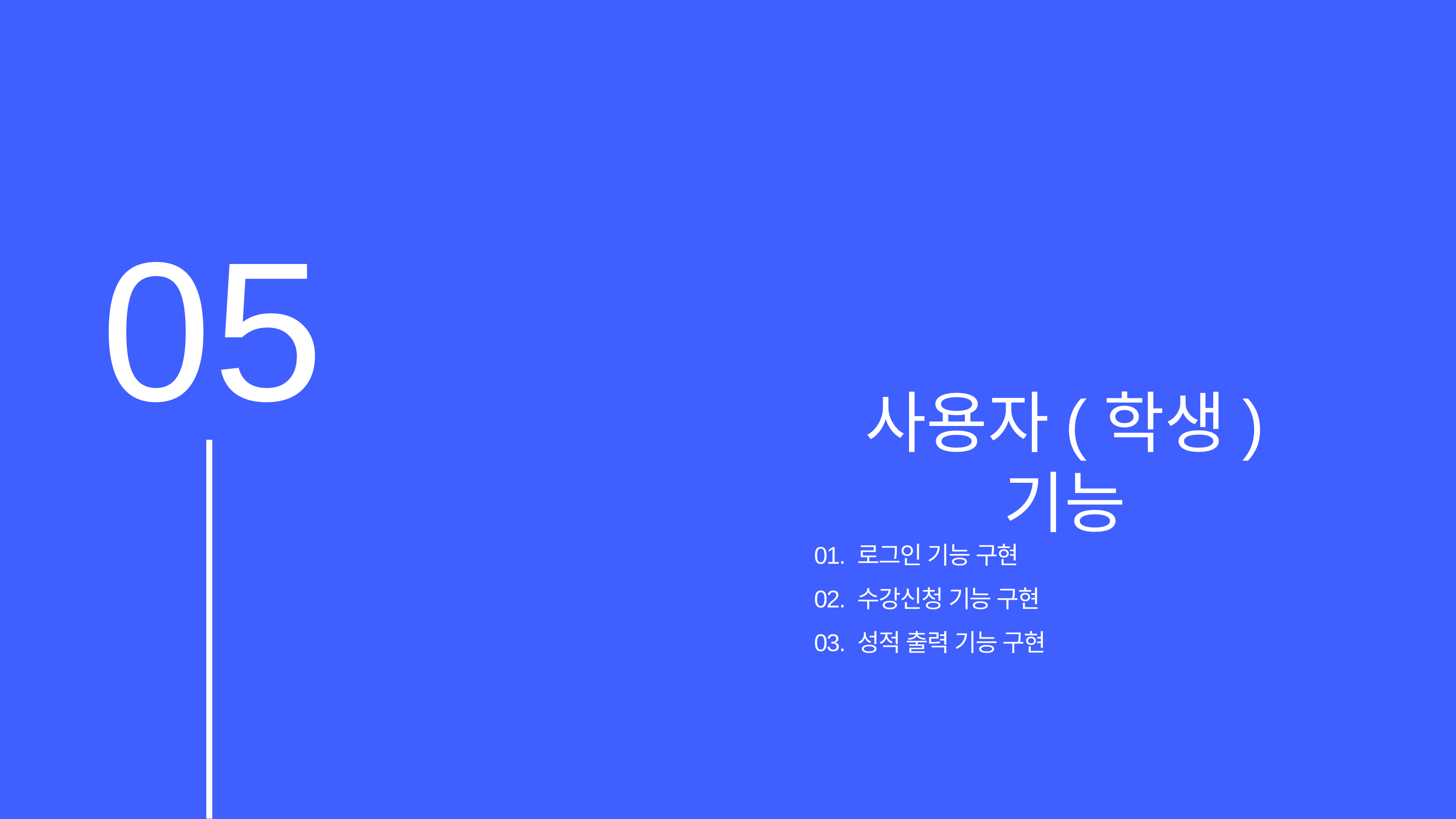

05
사용자(학생) 기능
01. 로그인 기능 구현
02. 수강신청 기능 구현
03. 성적 출력 기능 구현